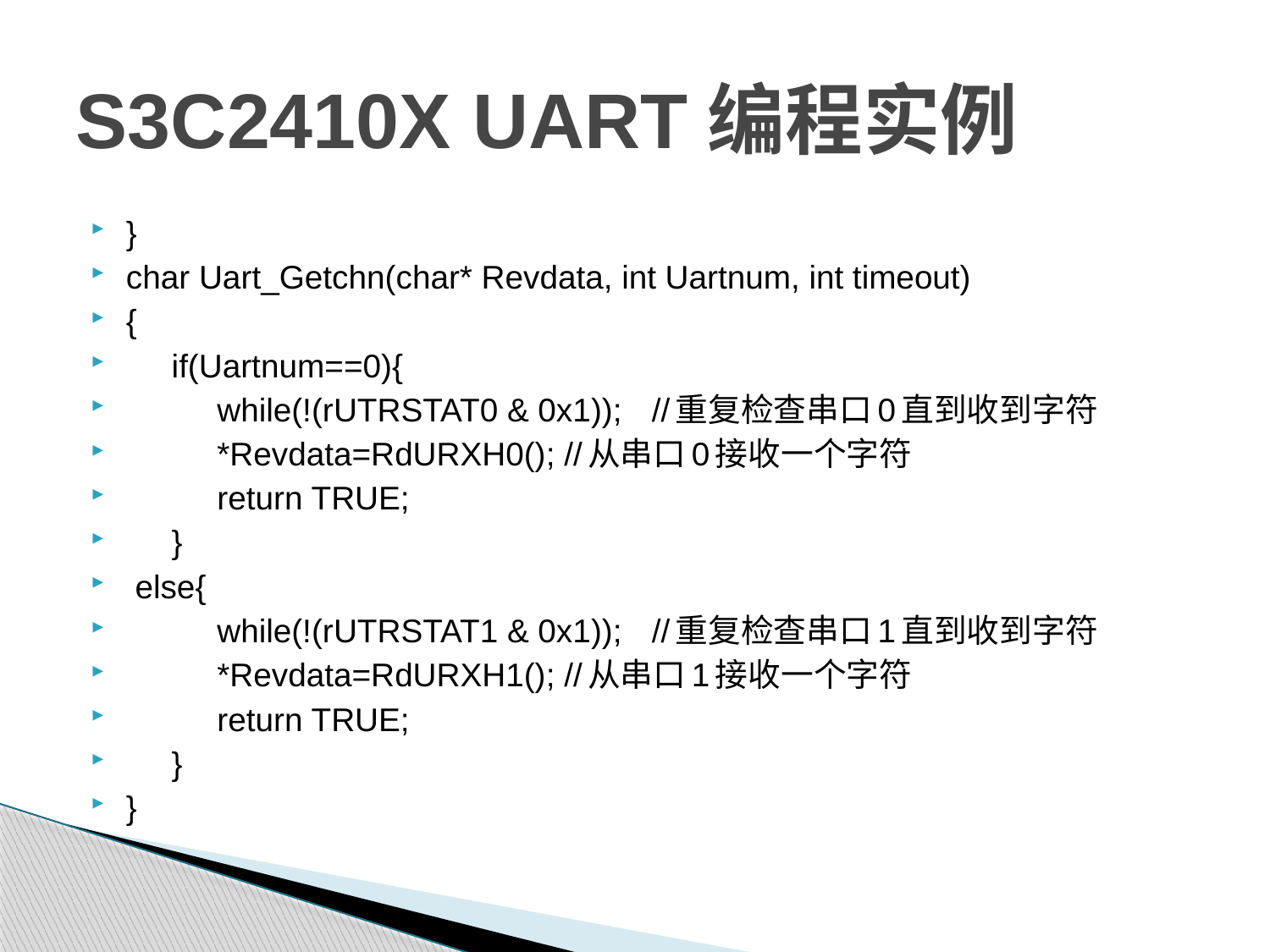

# S3C2410X UART编程实例
}
char Uart_Getchn(char* Revdata, int Uartnum, int timeout)
{
     if(Uartnum==0){
          while(!(rUTRSTAT0 & 0x1)); 	//重复检查串口0直到收到字符
          *Revdata=RdURXH0();	//从串口0接收一个字符
          return TRUE;
     }
 else{
          while(!(rUTRSTAT1 & 0x1));	//重复检查串口1直到收到字符
          *Revdata=RdURXH1();	//从串口1接收一个字符
          return TRUE;
     }
}